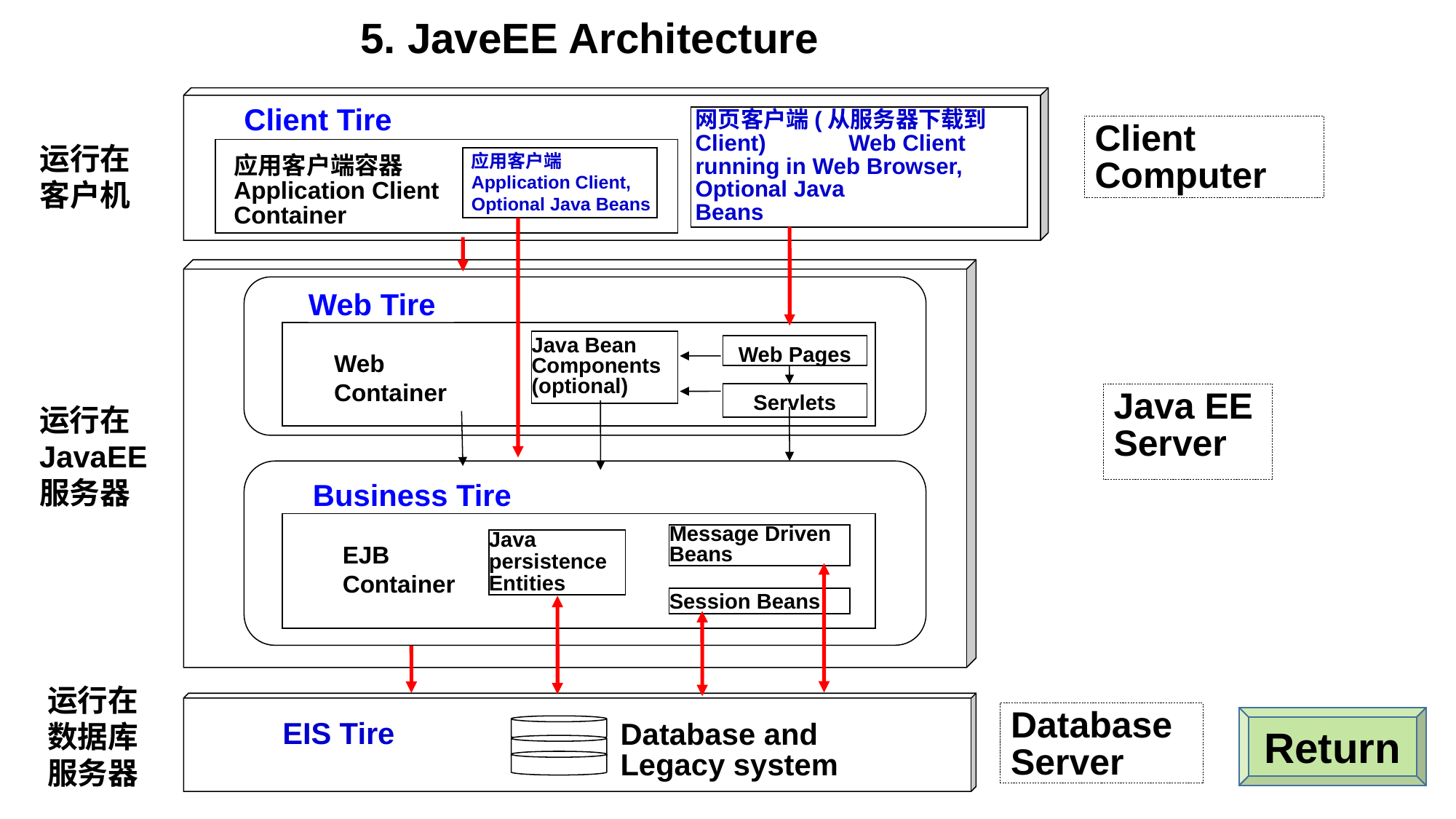

# 5. JaveEE Architecture

Client Tire
网页客户端(从服务器下载到Client)             Web Client running in Web Browser,
Optional Java
Beans
Client Computer
运行在
客户机

应用客户端Application Client, Optional Java Beans

应用客户端容器
Application Client
Container

Web Tire

Java Bean
Components
(optional)
Web Pages
Web
Container

Servlets
Java EE
Server

运行在
JavaEE
服务器

Business Tire

Message Driven
Beans
Java persistence
Entities
EJB
Container

Session Beans

运行在
数据库
服务器

Database Server
Return

EIS Tire

Database and
Legacy system